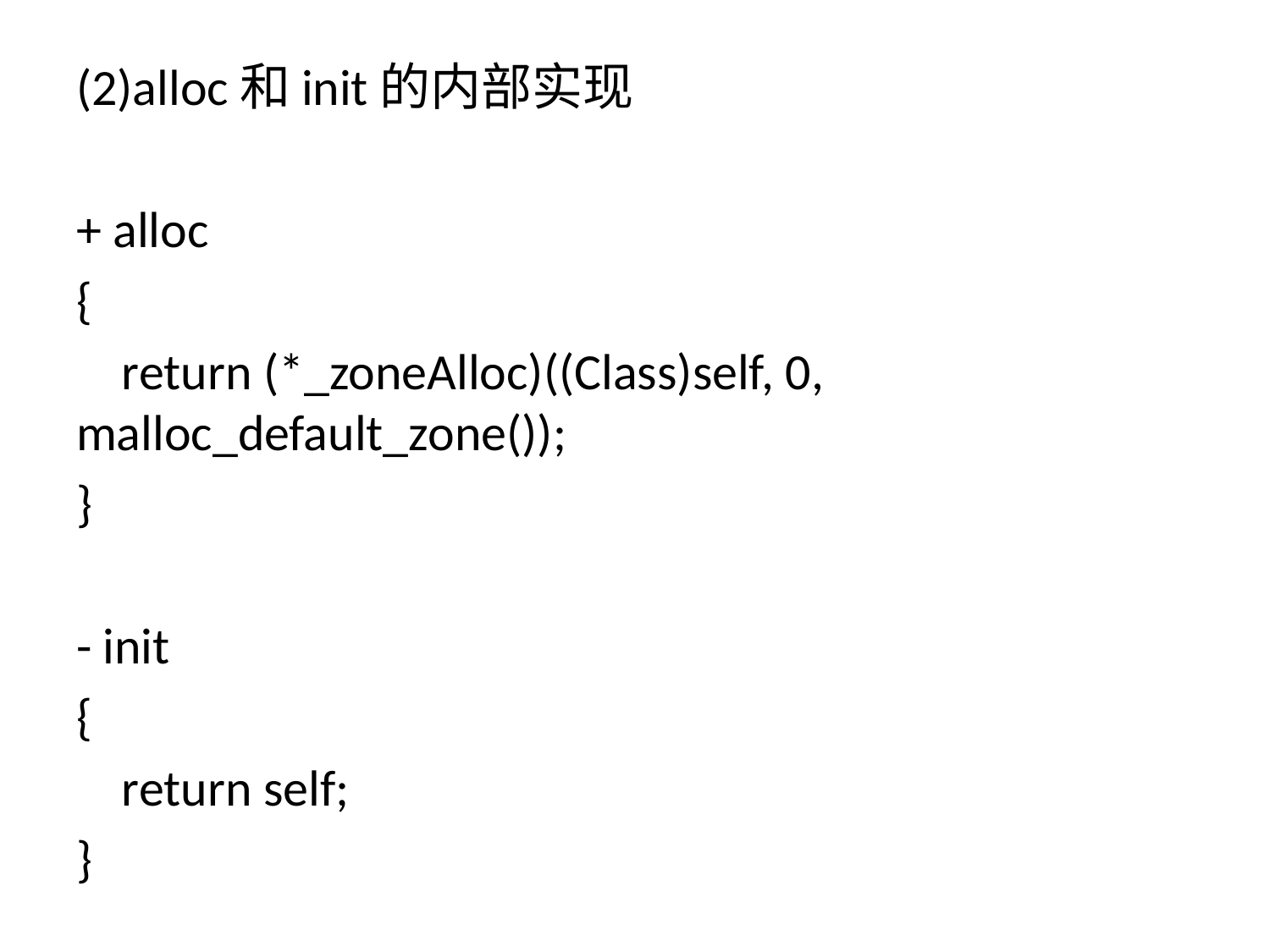

(2)alloc和init的内部实现

+ alloc
{
    return (*_zoneAlloc)((Class)self, 0, malloc_default_zone());
}

- init
{
    return self;
}